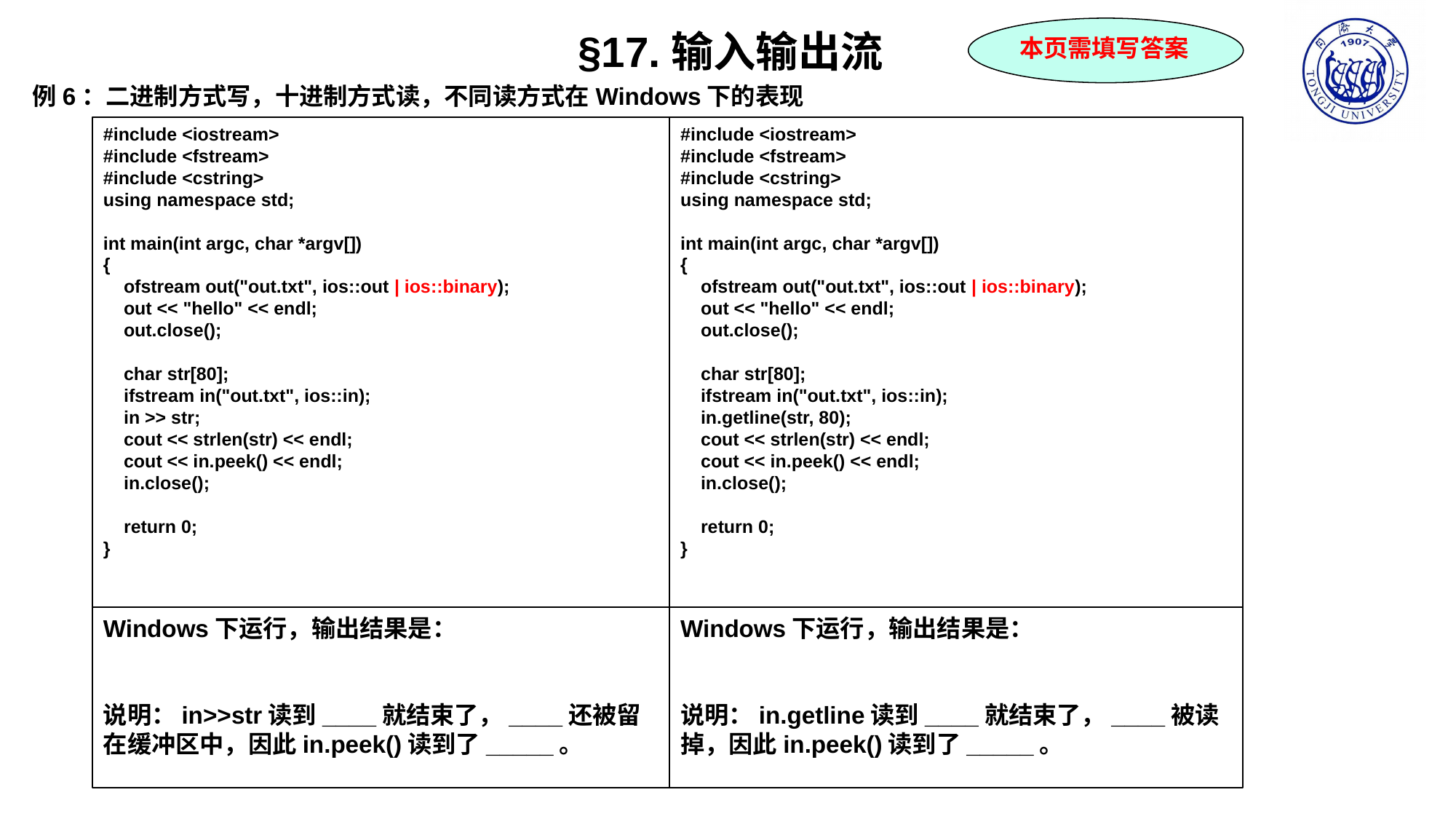

本页需填写答案
§17.输入输出流
例6：二进制方式写，十进制方式读，不同读方式在Windows下的表现
#include <iostream>
#include <fstream>
#include <cstring>
using namespace std;

int main(int argc, char *argv[])
{
    ofstream out("out.txt", ios::out | ios::binary);
    out << "hello" << endl;
    out.close();

    char str[80];
    ifstream in("out.txt", ios::in);
    in >> str;
    cout << strlen(str) << endl;
    cout << in.peek() << endl;
    in.close();

    return 0;
}
#include <iostream>
#include <fstream>
#include <cstring>
using namespace std;

int main(int argc, char *argv[])
{
    ofstream out("out.txt", ios::out | ios::binary);
    out << "hello" << endl;
    out.close();

    char str[80];
    ifstream in("out.txt", ios::in);
    in.getline(str, 80);
    cout << strlen(str) << endl;
    cout << in.peek() << endl;
    in.close();

    return 0;
}
Windows下运行，输出结果是：

说明：in>>str读到____就结束了，____还被留在缓冲区中，因此in.peek()读到了_____。
Windows下运行，输出结果是：

说明：in.getline读到____就结束了，____被读掉，因此in.peek()读到了_____。